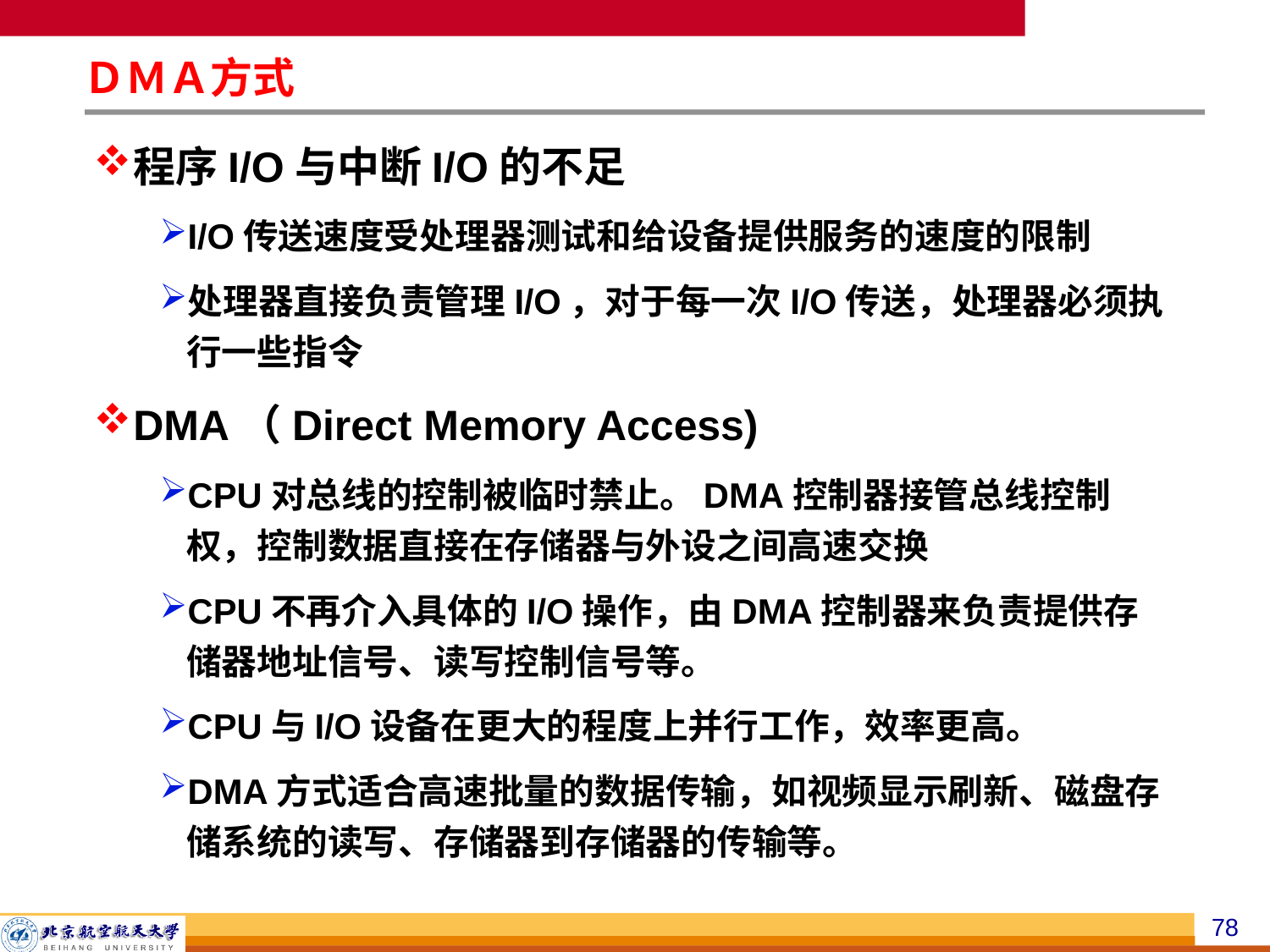

# ＤＭＡ方式
程序I/O与中断I/O的不足
I/O传送速度受处理器测试和给设备提供服务的速度的限制
处理器直接负责管理I/O，对于每一次I/O传送，处理器必须执行一些指令
DMA（Direct Memory Access)
CPU对总线的控制被临时禁止。DMA控制器接管总线控制权，控制数据直接在存储器与外设之间高速交换
CPU不再介入具体的I/O操作，由DMA控制器来负责提供存储器地址信号、读写控制信号等。
CPU与I/O设备在更大的程度上并行工作，效率更高。
DMA方式适合高速批量的数据传输，如视频显示刷新、磁盘存储系统的读写、存储器到存储器的传输等。